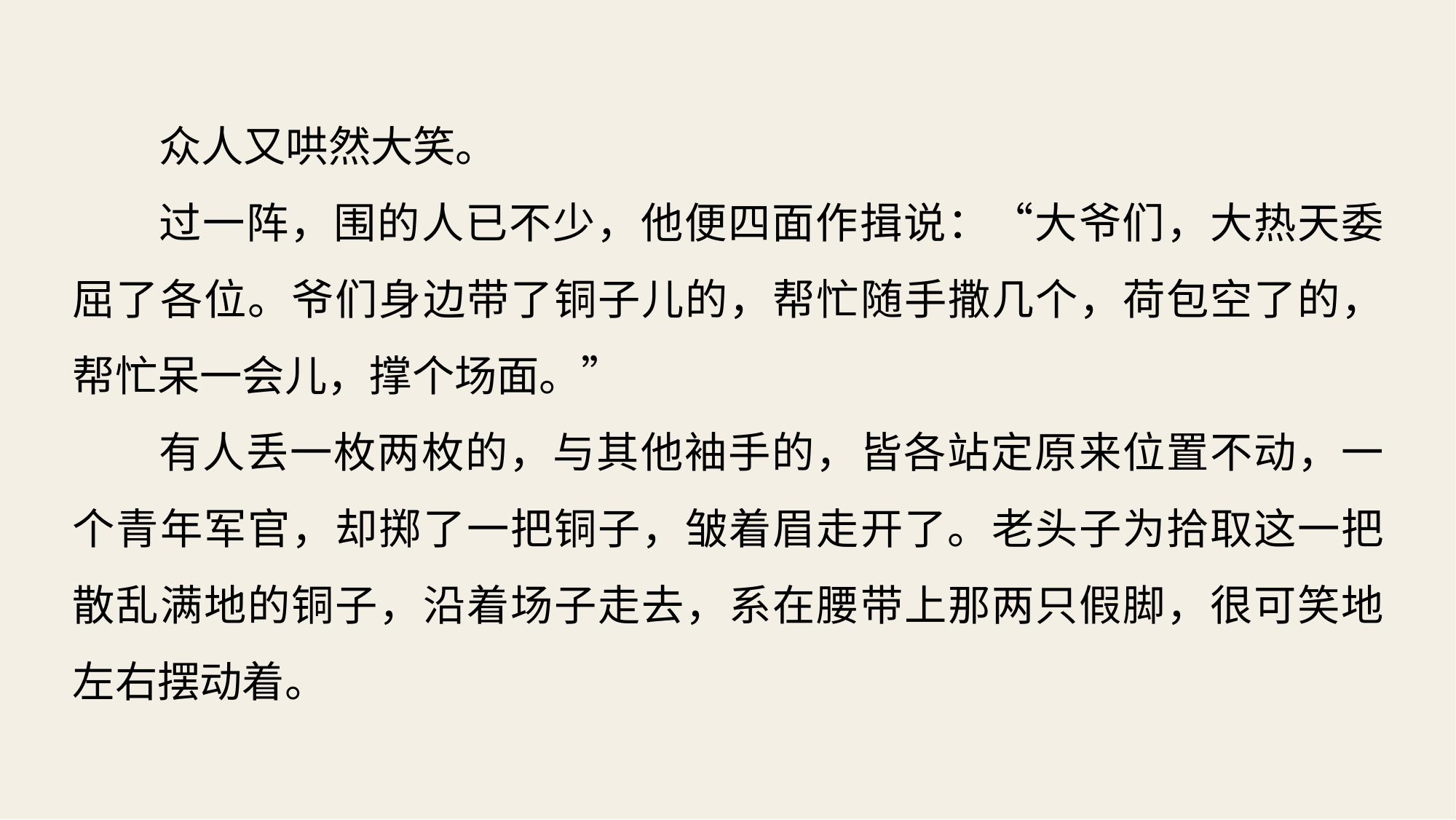

众人又哄然大笑。
过一阵，围的人已不少，他便四面作揖说：“大爷们，大热天委屈了各位。爷们身边带了铜子儿的，帮忙随手撒几个，荷包空了的，帮忙呆一会儿，撑个场面。”
有人丢一枚两枚的，与其他袖手的，皆各站定原来位置不动，一个青年军官，却掷了一把铜子，皱着眉走开了。老头子为拾取这一把散乱满地的铜子，沿着场子走去，系在腰带上那两只假脚，很可笑地左右摆动着。